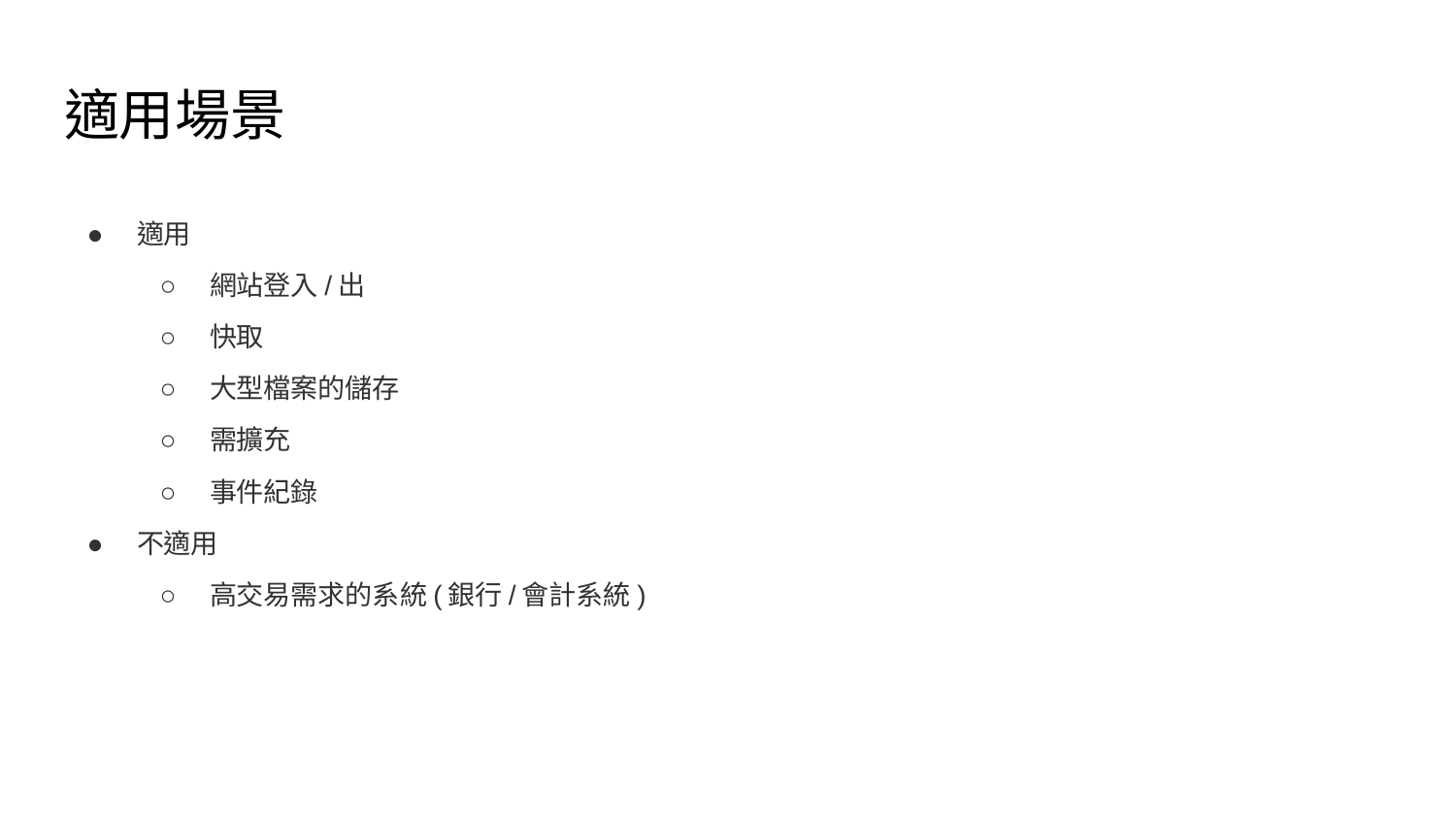

# 適用場景
適用
網站登入/出
快取
大型檔案的儲存
需擴充
事件紀錄
不適用
高交易需求的系統(銀行/會計系統)